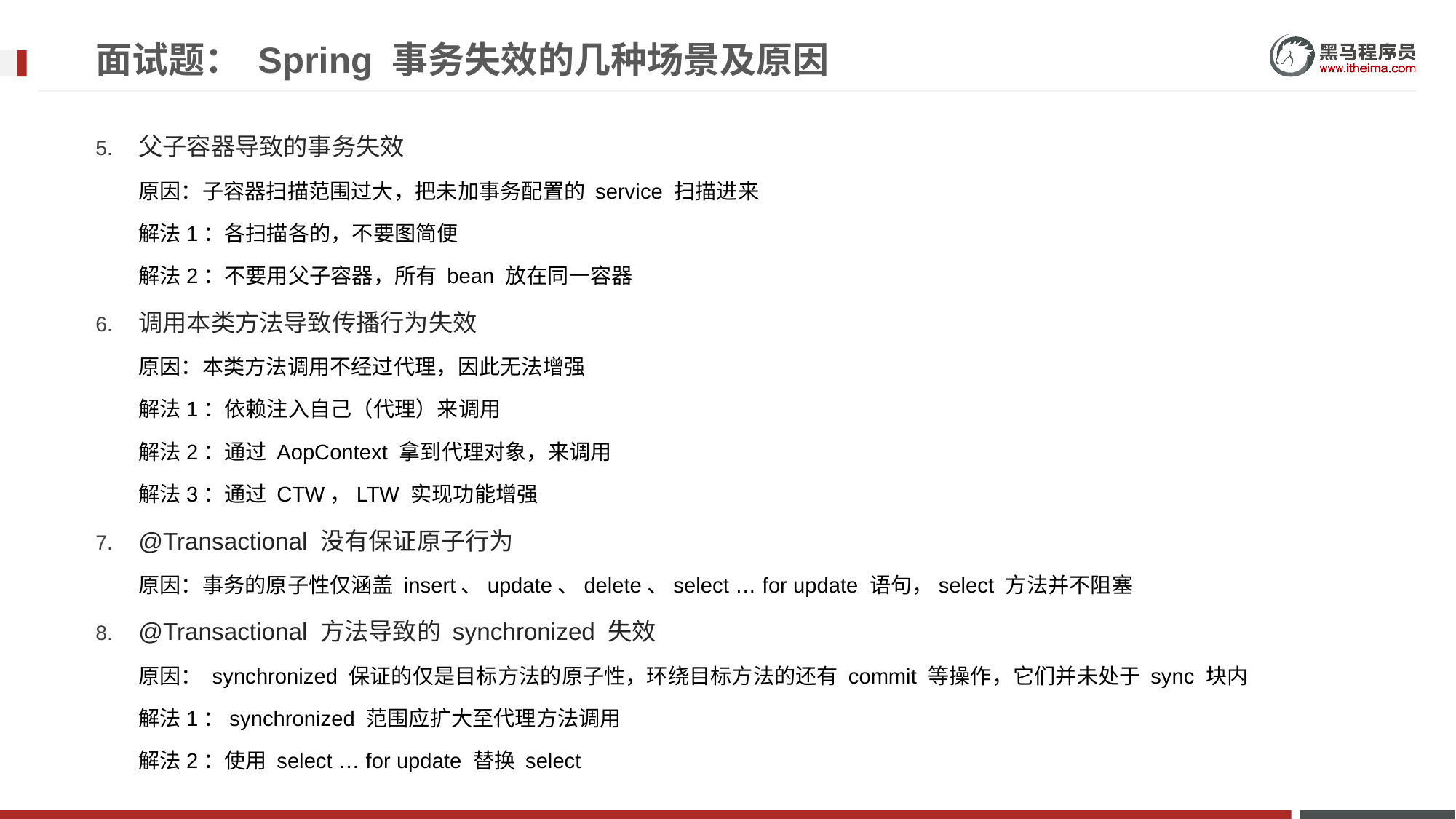

# 面试题： Spring 事务失效的几种场景及原因
父子容器导致的事务失效
原因：子容器扫描范围过大，把未加事务配置的 service 扫描进来
解法1：各扫描各的，不要图简便
解法2：不要用父子容器，所有 bean 放在同一容器
调用本类方法导致传播行为失效
原因：本类方法调用不经过代理，因此无法增强
解法1：依赖注入自己（代理）来调用
解法2：通过 AopContext 拿到代理对象，来调用
解法3：通过 CTW，LTW 实现功能增强
@Transactional 没有保证原子行为
原因：事务的原子性仅涵盖 insert、update、delete、select … for update 语句，select 方法并不阻塞
@Transactional 方法导致的 synchronized 失效
原因： synchronized 保证的仅是目标方法的原子性，环绕目标方法的还有 commit 等操作，它们并未处于 sync 块内
解法1：synchronized 范围应扩大至代理方法调用
解法2：使用 select … for update 替换 select